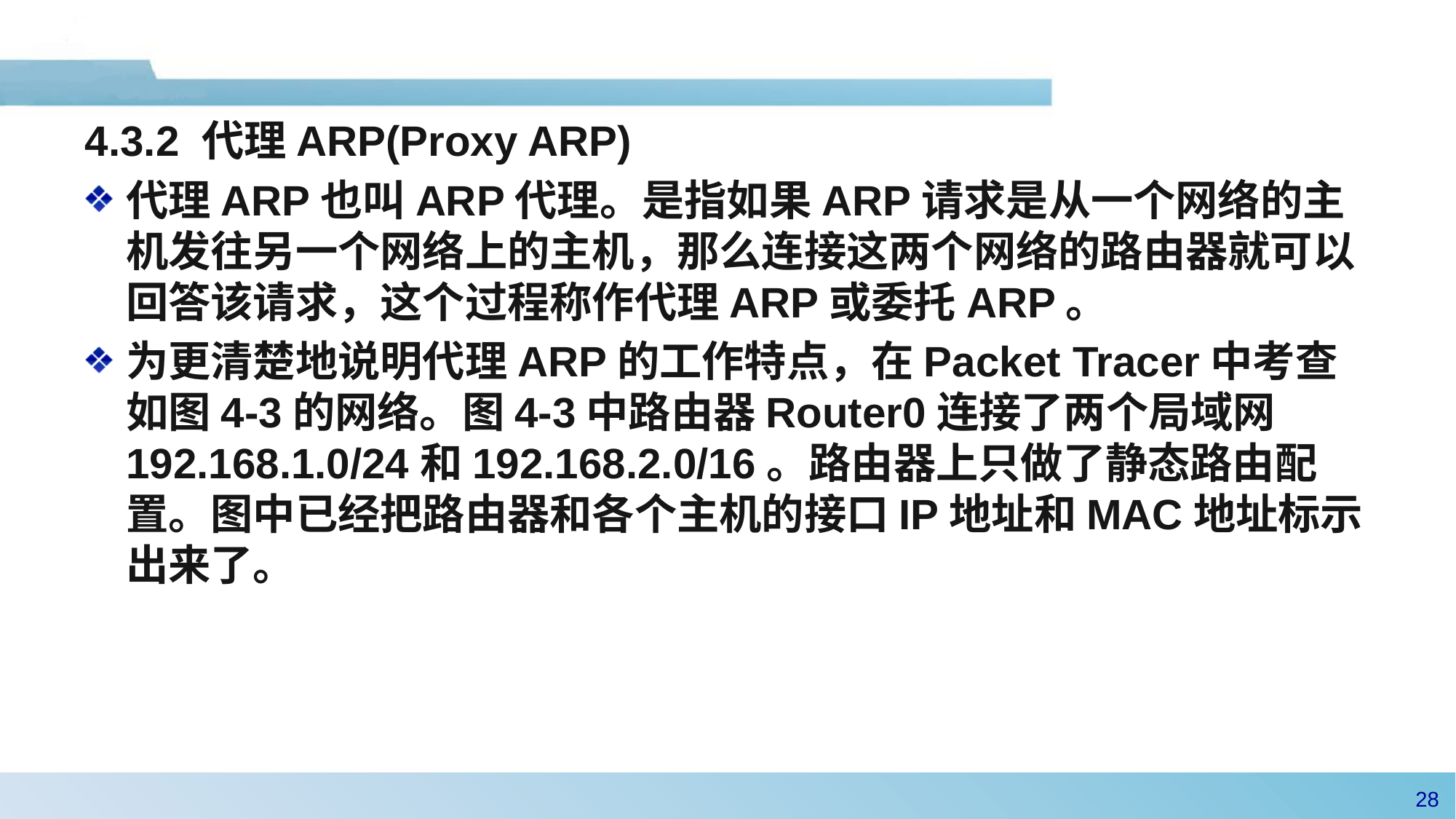

#
4.3.2 代理ARP(Proxy ARP)
代理ARP也叫ARP代理。是指如果ARP请求是从一个网络的主机发往另一个网络上的主机，那么连接这两个网络的路由器就可以回答该请求，这个过程称作代理ARP或委托ARP。
为更清楚地说明代理ARP的工作特点，在Packet Tracer中考查如图4-3的网络。图4-3中路由器Router0连接了两个局域网192.168.1.0/24和192.168.2.0/16。路由器上只做了静态路由配置。图中已经把路由器和各个主机的接口IP地址和MAC地址标示出来了。
28